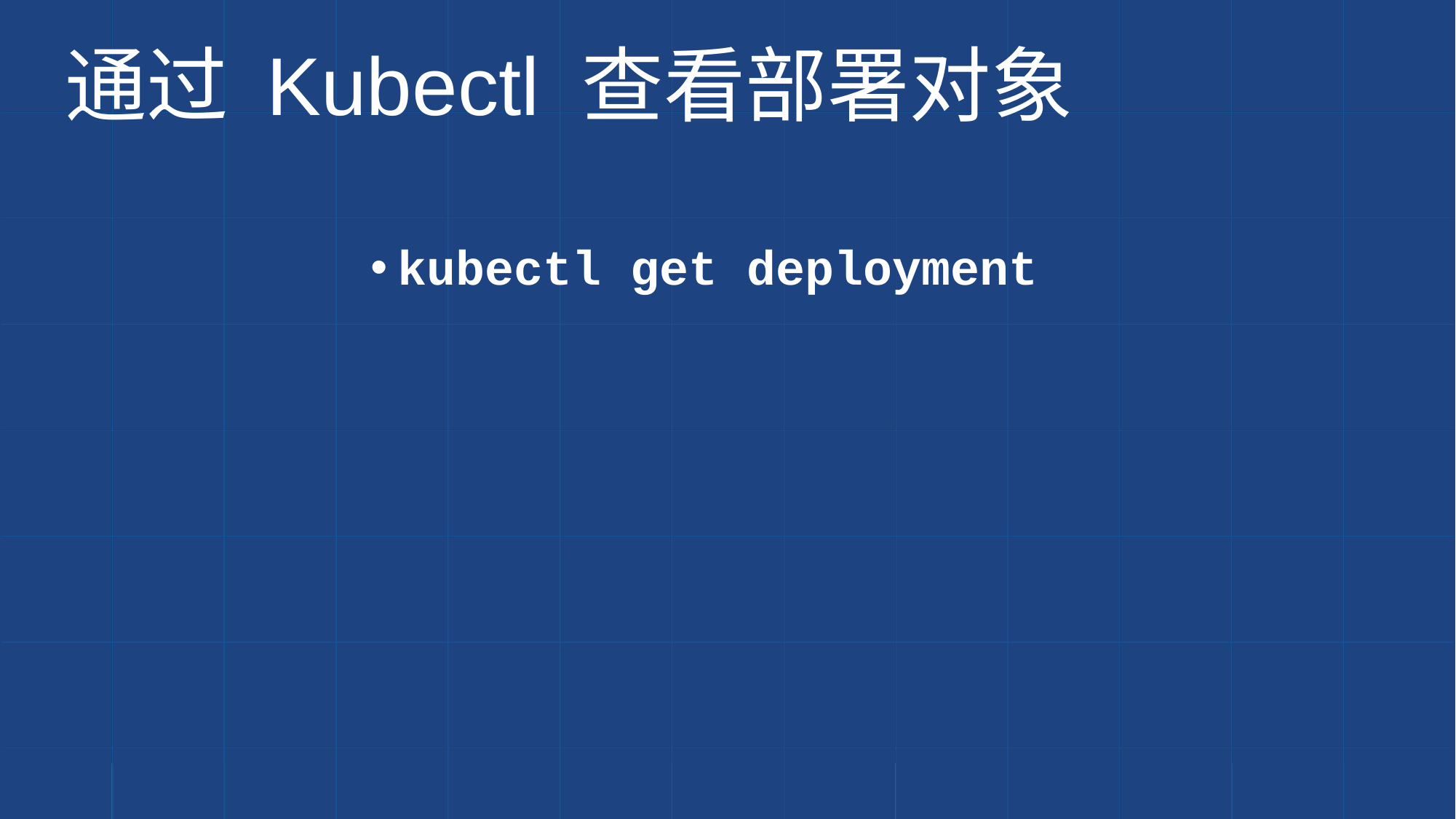

# 通过 Kubectl 查看部署对象
kubectl get deployment